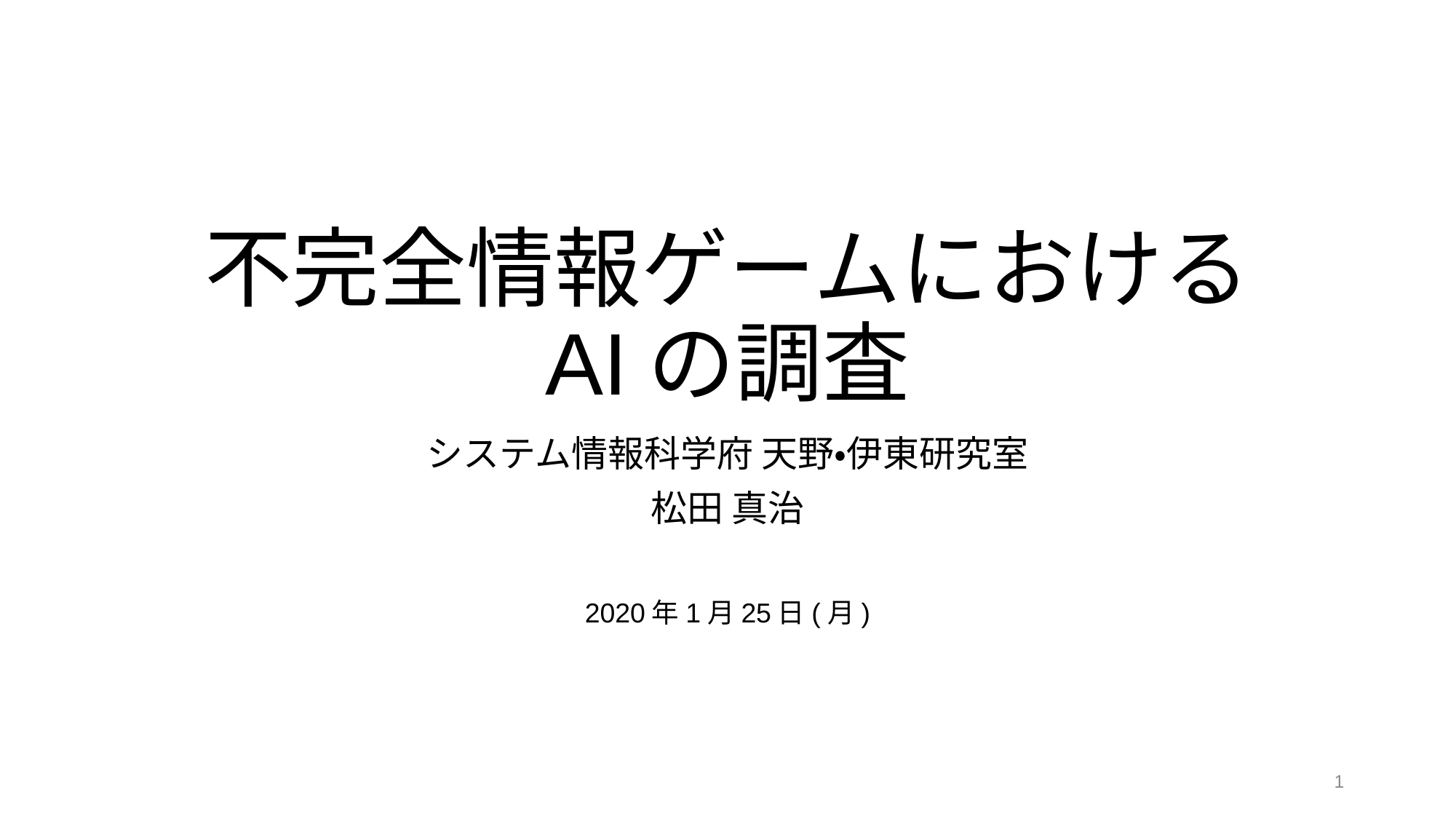

# 不完全情報ゲームにおける AIの調査
システム情報科学府 天野・伊東研究室
松田 真治

2020年1月25日(月)
1